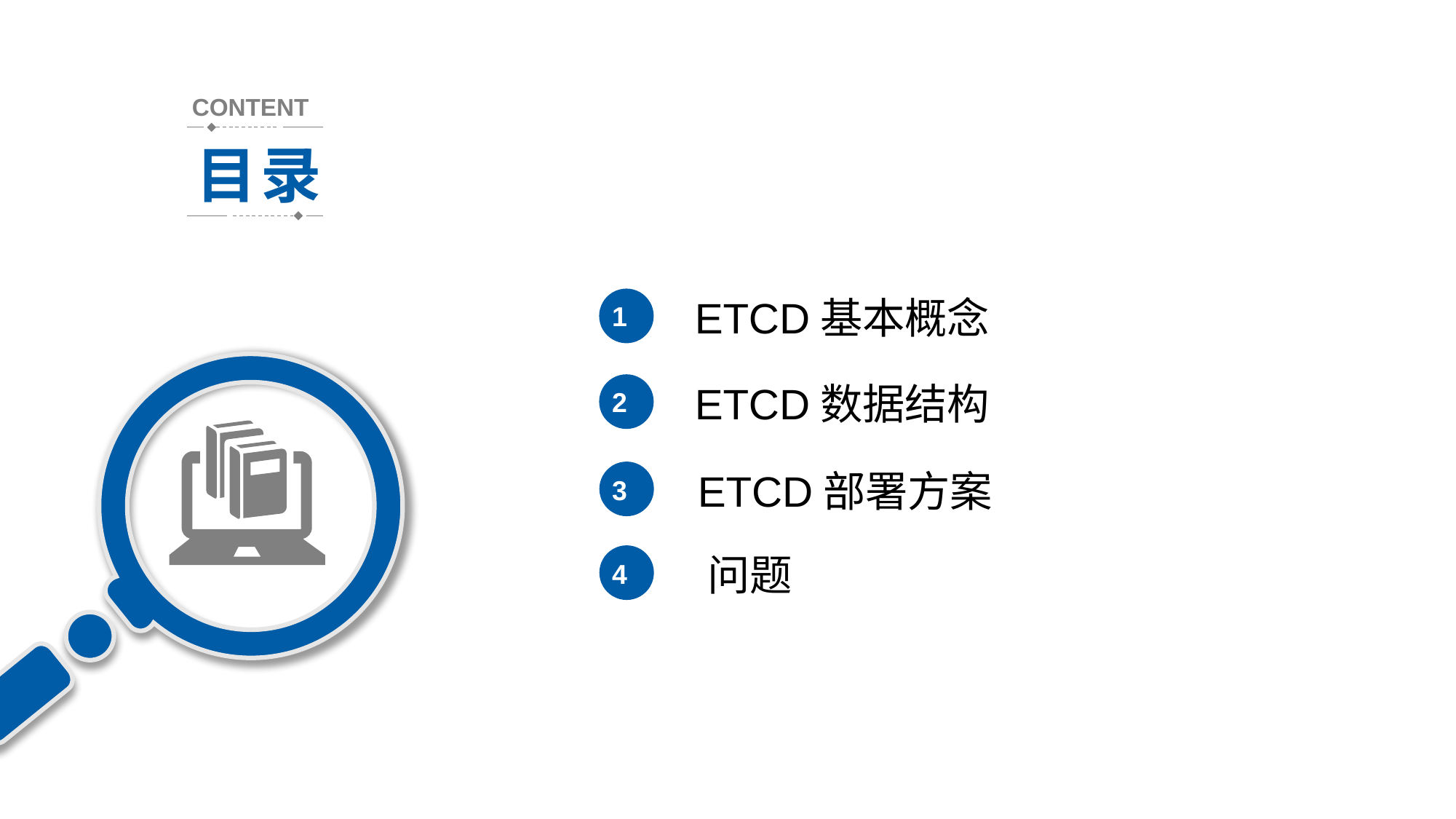

CONTENT
目录
ETCD基本概念

1

ETCD数据结构

2
ETCD部署方案

3
问题

4